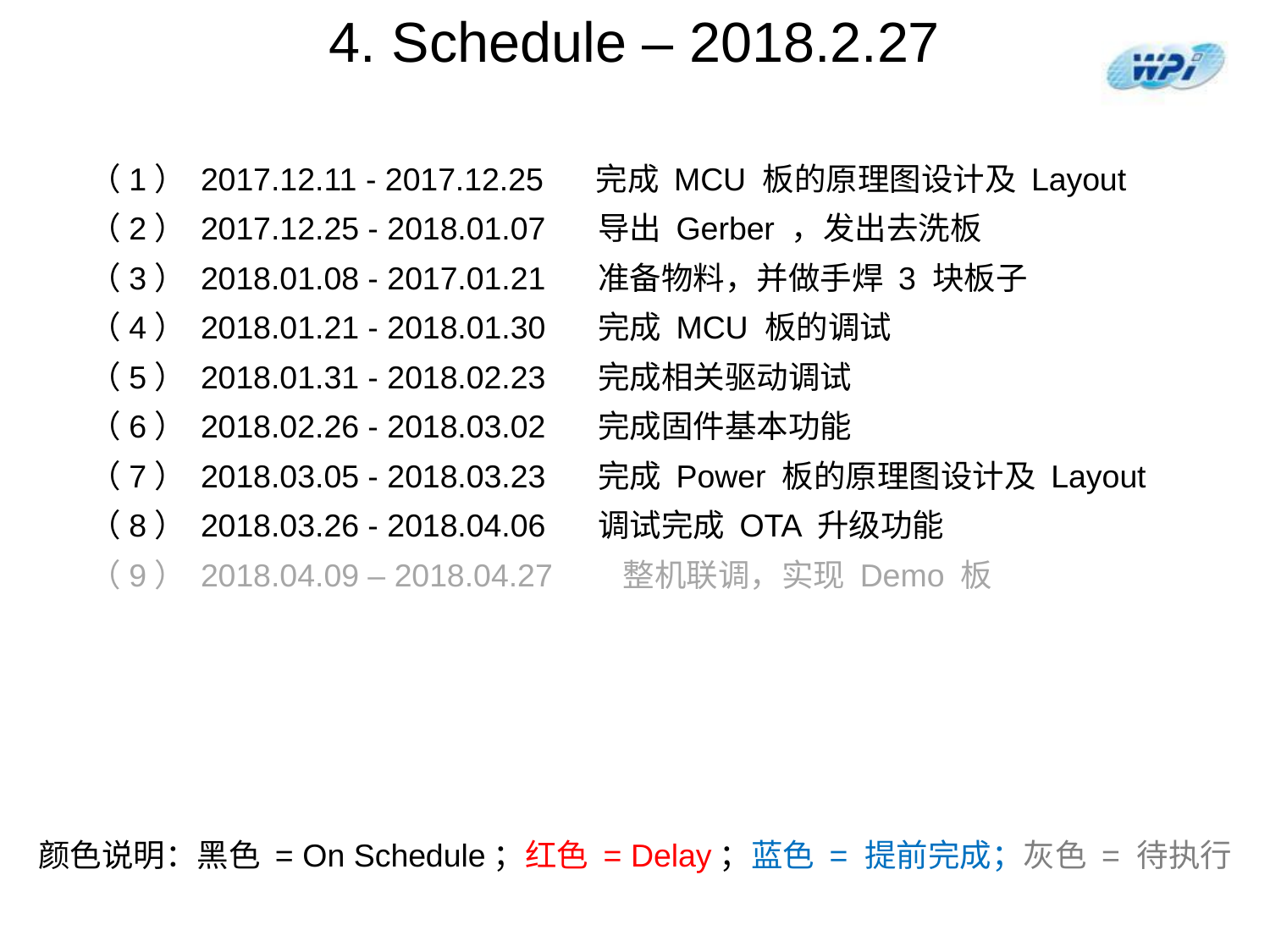

4. Schedule – 2018.2.27
（1） 2017.12.11 - 2017.12.25     完成 MCU 板的原理图设计及 Layout
（2） 2017.12.25 - 2018.01.07     导出 Gerber ，发出去洗板
（3） 2018.01.08 - 2017.01.21     准备物料，并做手焊 3 块板子
（4） 2018.01.21 - 2018.01.30     完成 MCU 板的调试
（5） 2018.01.31 - 2018.02.23     完成相关驱动调试
（6） 2018.02.26 - 2018.03.02     完成固件基本功能
（7） 2018.03.05 - 2018.03.23     完成 Power 板的原理图设计及 Layout
（8） 2018.03.26 - 2018.04.06     调试完成 OTA 升级功能
（9） 2018.04.09 – 2018.04.27	  整机联调，实现 Demo 板

颜色说明：黑色 = On Schedule；红色 = Delay；蓝色 = 提前完成；灰色 = 待执行